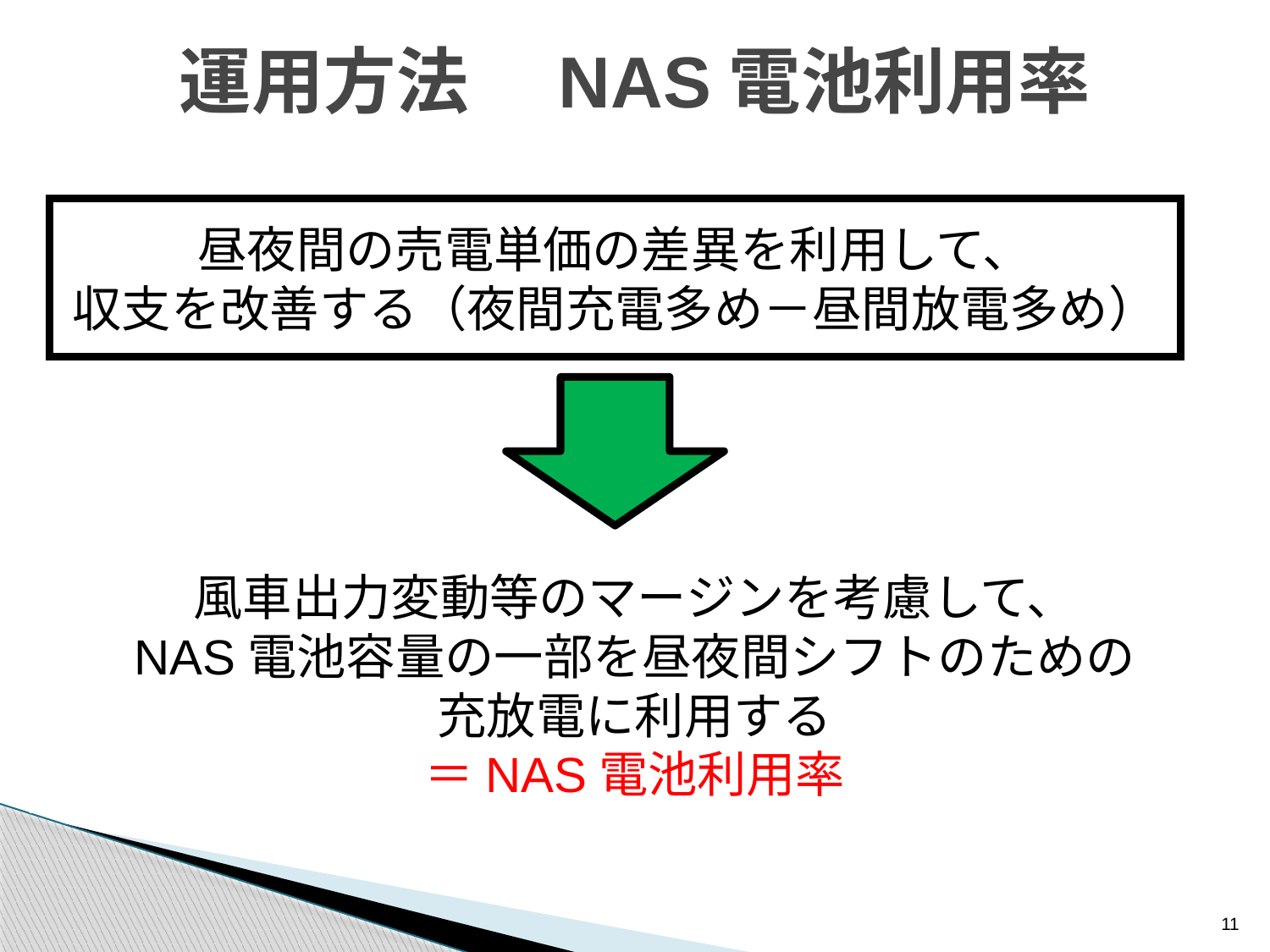

# 運用方法　NAS電池利用率
昼夜間の売電単価の差異を利用して、
収支を改善する（夜間充電多め－昼間放電多め）

風車出力変動等のマージンを考慮して、
NAS電池容量の一部を昼夜間シフトのための
充放電に利用する
＝NAS電池利用率
11